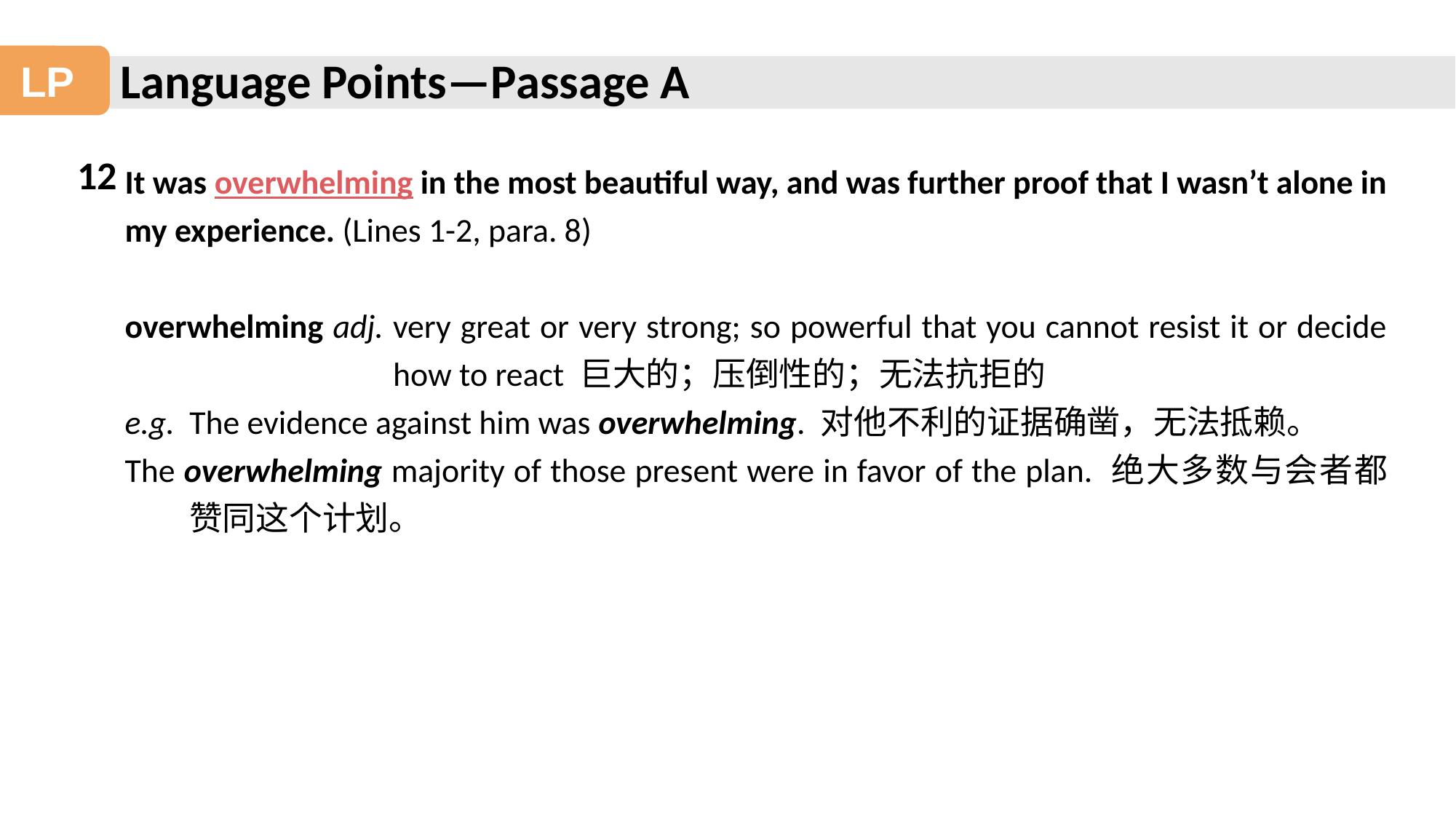

Language Points—Passage A
LP

12
It was overwhelming in the most beautiful way, and was further proof that I wasn’t alone in my experience. (Lines 1-2, para. 8)

overwhelming adj. very great or very strong; so powerful that you cannot resist it or decide how to react 巨大的；压倒性的；无法抗拒的
e.g.  The evidence against him was overwhelming. 对他不利的证据确凿，无法抵赖。
The overwhelming majority of those present were in favor of the plan. 绝大多数与会者都赞同这个计划。